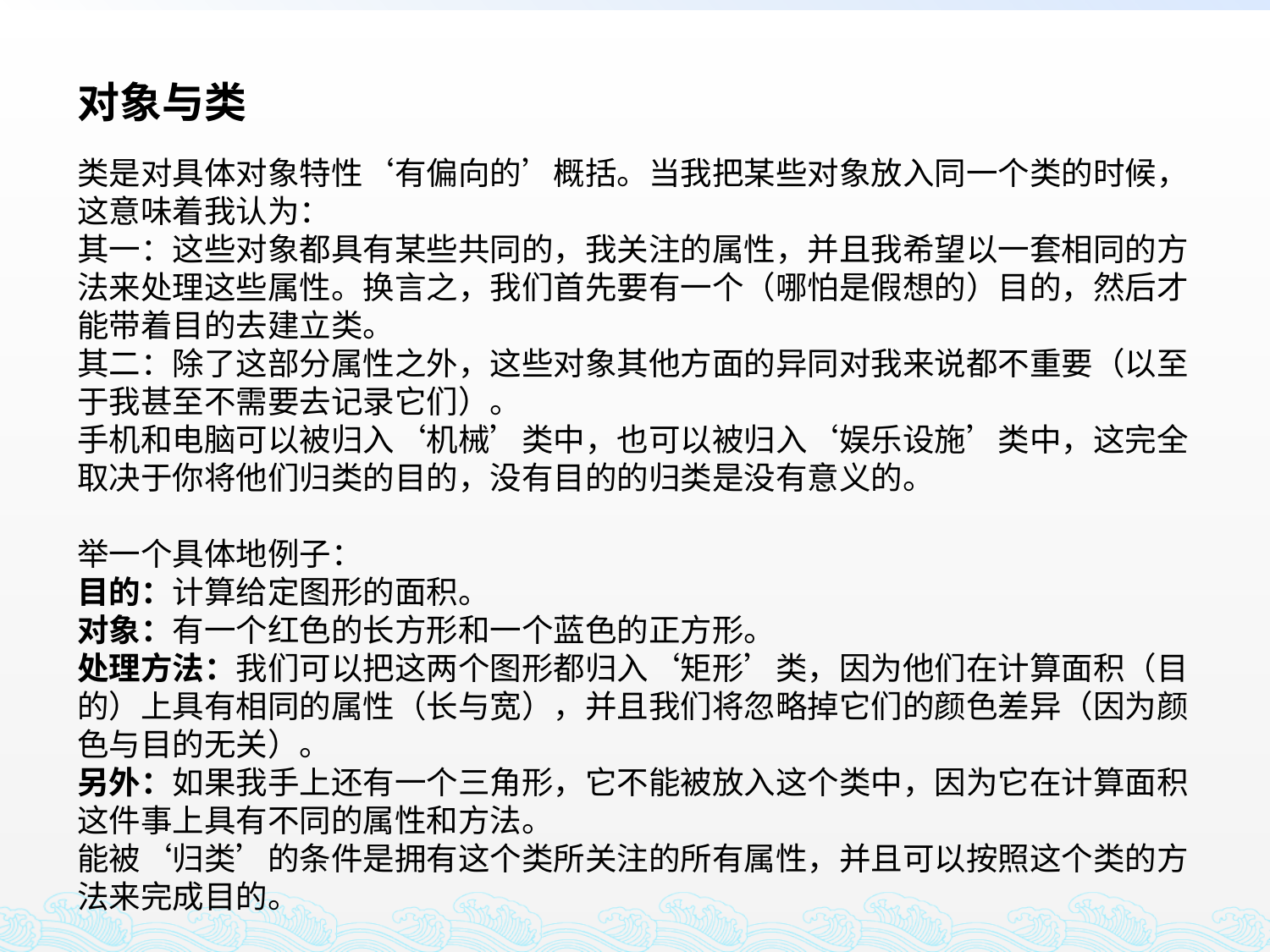

对象与类
类是对具体对象特性‘有偏向的’概括。当我把某些对象放入同一个类的时候，这意味着我认为：
其一：这些对象都具有某些共同的，我关注的属性，并且我希望以一套相同的方法来处理这些属性。换言之，我们首先要有一个（哪怕是假想的）目的，然后才能带着目的去建立类。
其二：除了这部分属性之外，这些对象其他方面的异同对我来说都不重要（以至于我甚至不需要去记录它们）。
手机和电脑可以被归入‘机械’类中，也可以被归入‘娱乐设施’类中，这完全取决于你将他们归类的目的，没有目的的归类是没有意义的。

举一个具体地例子：
目的：计算给定图形的面积。
对象：有一个红色的长方形和一个蓝色的正方形。
处理方法：我们可以把这两个图形都归入‘矩形’类，因为他们在计算面积（目的）上具有相同的属性（长与宽），并且我们将忽略掉它们的颜色差异（因为颜色与目的无关）。
另外：如果我手上还有一个三角形，它不能被放入这个类中，因为它在计算面积这件事上具有不同的属性和方法。
能被‘归类’的条件是拥有这个类所关注的所有属性，并且可以按照这个类的方法来完成目的。